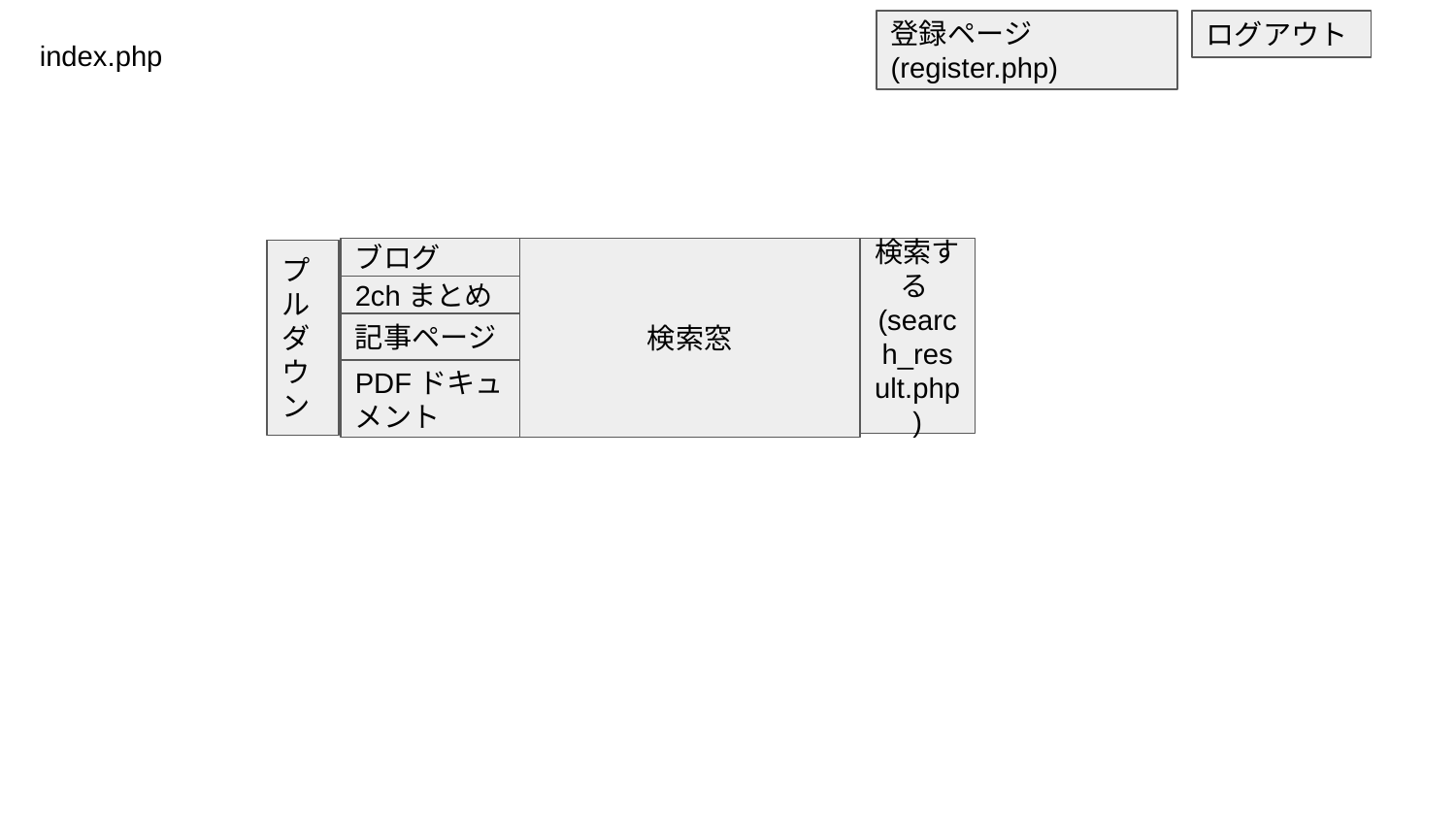

登録ページ(register.php)
ログアウト
index.php

ブログ
検索窓
検索する(search_result.php)
プルダウン
2chまとめ
記事ページ
PDFドキュメント